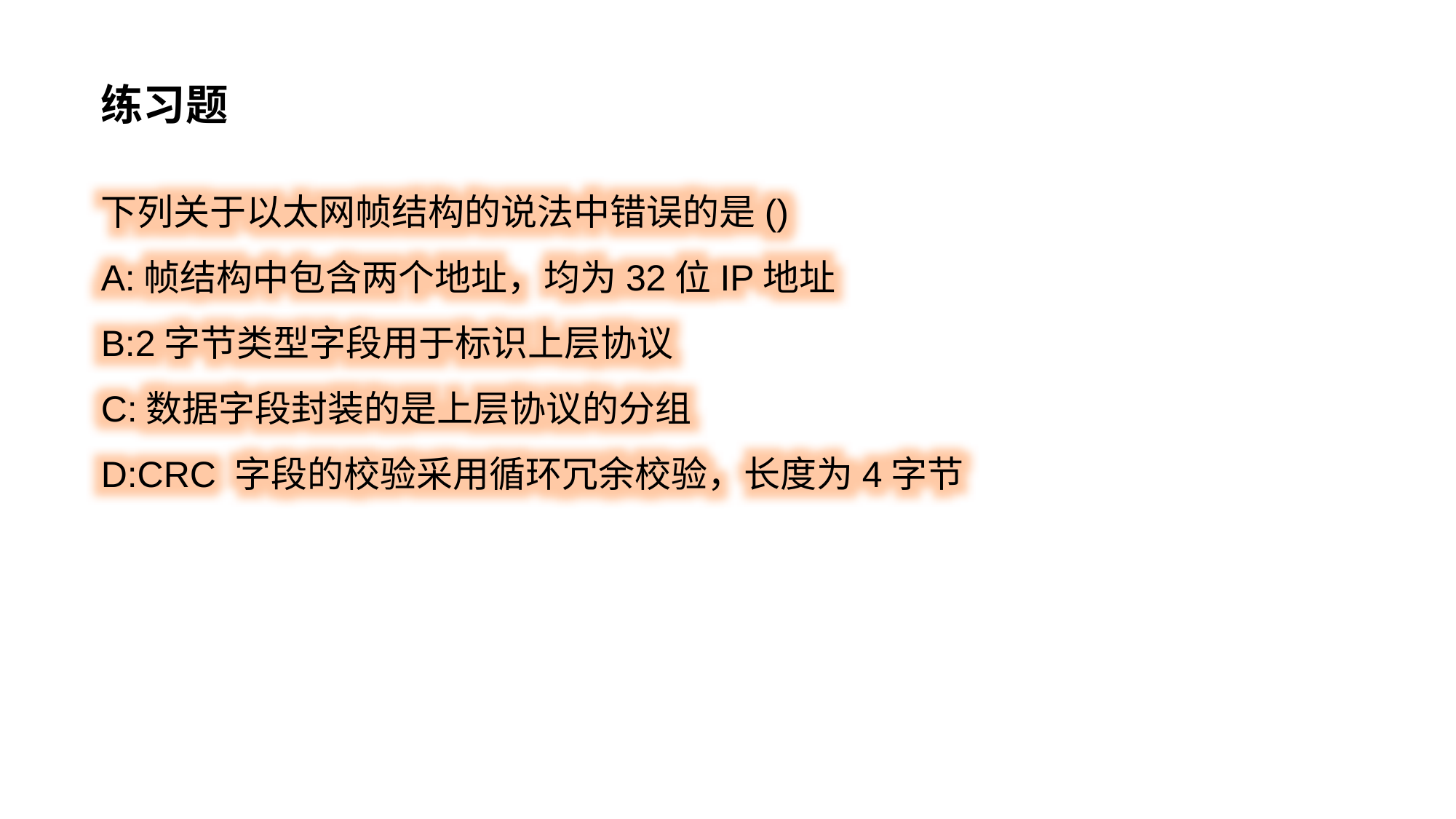

练习题
下列关于以太网帧结构的说法中错误的是()
A:帧结构中包含两个地址，均为32位IP地址
B:2字节类型字段用于标识上层协议
C:数据字段封装的是上层协议的分组
D:CRC 字段的校验采用循环冗余校验，长度为4字节